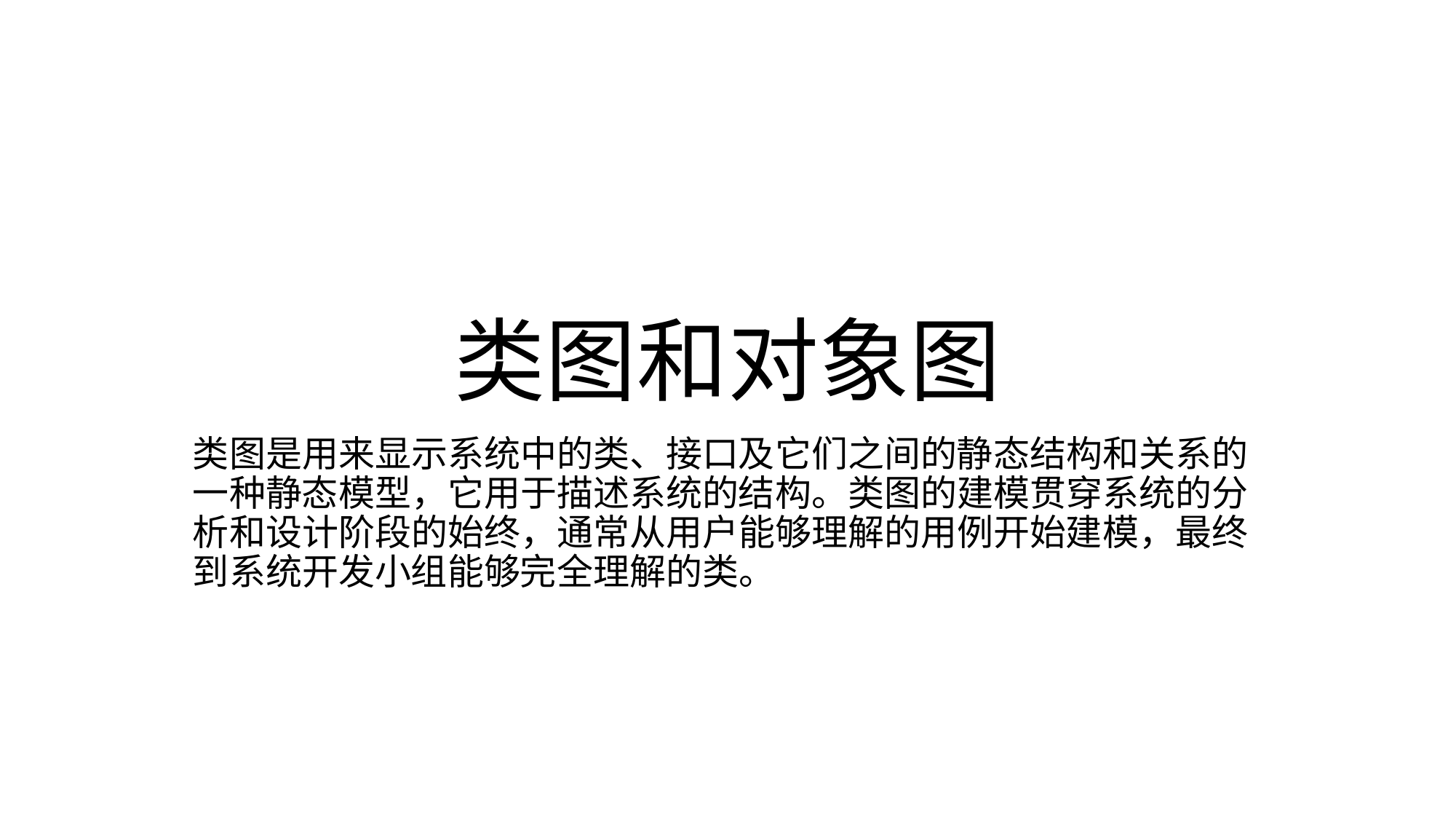

# 类图和对象图
类图是用来显示系统中的类、接口及它们之间的静态结构和关系的一种静态模型，它用于描述系统的结构。类图的建模贯穿系统的分析和设计阶段的始终，通常从用户能够理解的用例开始建模，最终到系统开发小组能够完全理解的类。